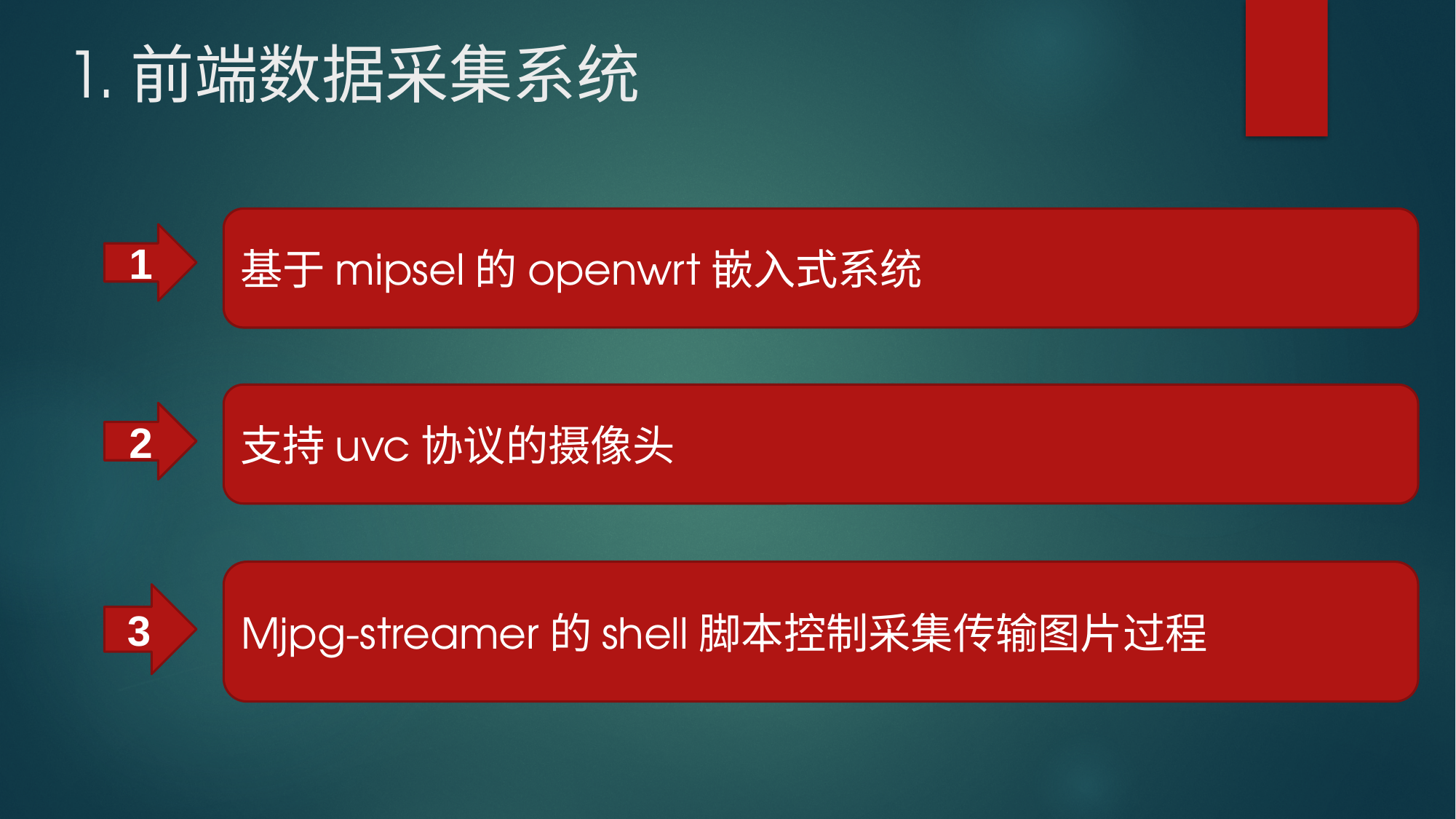

# 1.前端数据采集系统
基于mipsel的openwrt嵌入式系统
1
支持uvc协议的摄像头
2
Mjpg-streamer的shell脚本控制采集传输图片过程
3